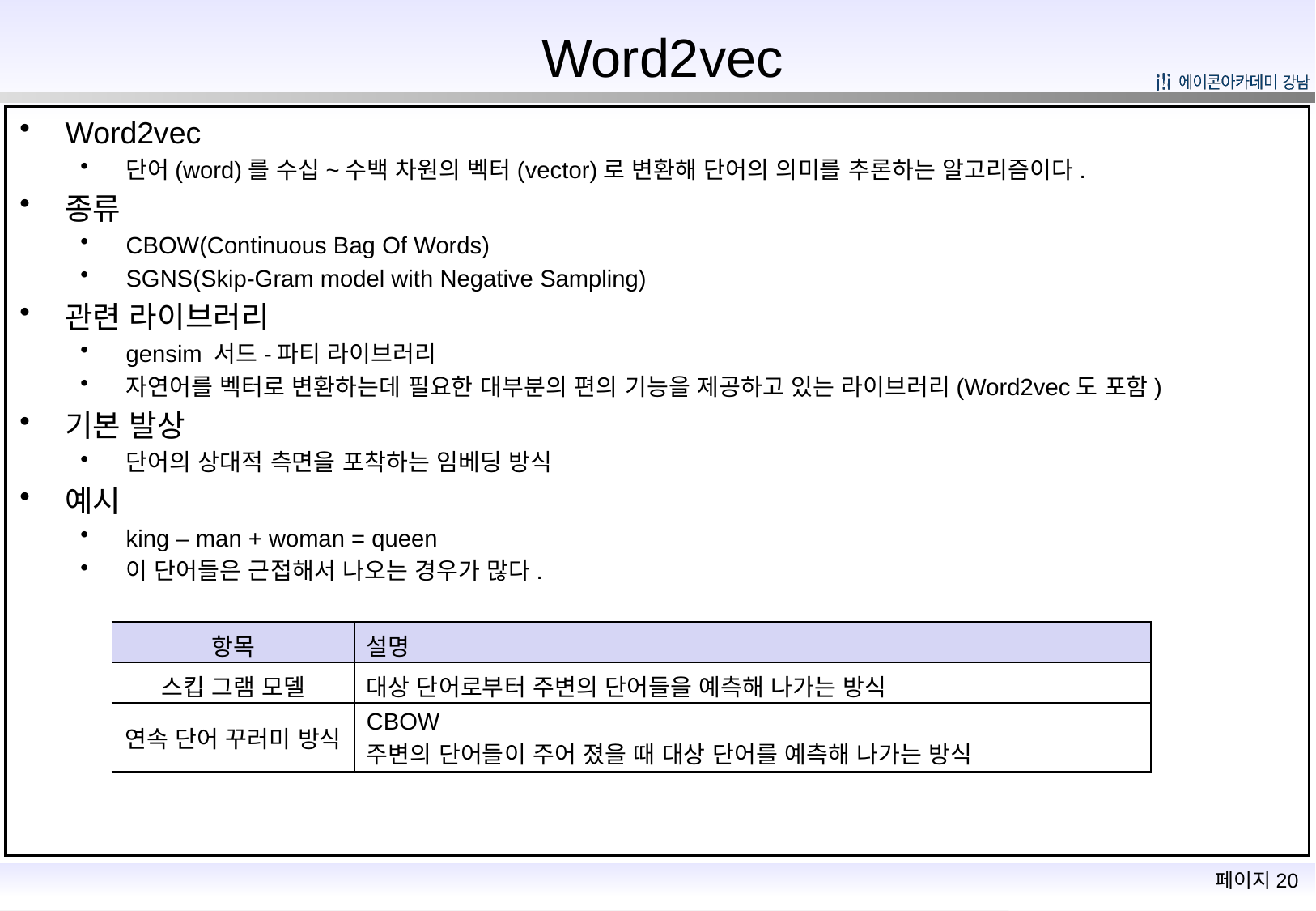

# Word2vec
Word2vec
단어(word)를 수십~수백 차원의 벡터(vector)로 변환해 단어의 의미를 추론하는 알고리즘이다.
종류
CBOW(Continuous Bag Of Words)
SGNS(Skip-Gram model with Negative Sampling)
관련 라이브러리
gensim 서드-파티 라이브러리
자연어를 벡터로 변환하는데 필요한 대부분의 편의 기능을 제공하고 있는 라이브러리(Word2vec도 포함)
기본 발상
단어의 상대적 측면을 포착하는 임베딩 방식
예시
king – man + woman = queen
이 단어들은 근접해서 나오는 경우가 많다.
| 항목 | 설명 |
| --- | --- |
| 스킵 그램 모델 | 대상 단어로부터 주변의 단어들을 예측해 나가는 방식 |
| 연속 단어 꾸러미 방식 | CBOW 주변의 단어들이 주어 졌을 때 대상 단어를 예측해 나가는 방식 |